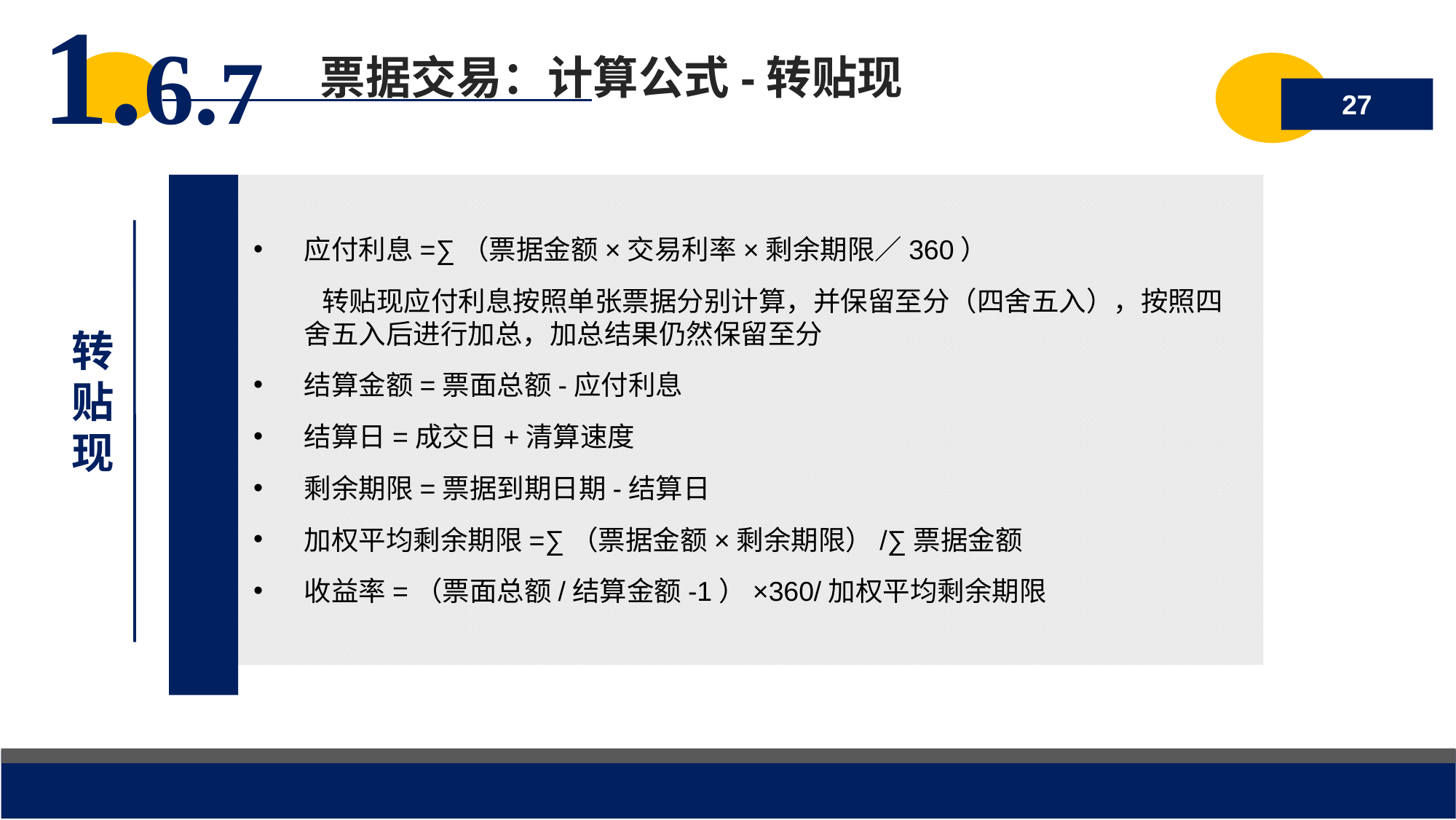

1.6.7
  票据交易：计算公式-转贴现

27

应付利息=∑（票据金额×交易利率×剩余期限／360）
          转贴现应付利息按照单张票据分别计算，并保留至分（四舍五入），按照四舍五入后进行加总，加总结果仍然保留至分
结算金额=票面总额-应付利息
结算日=成交日+清算速度
剩余期限=票据到期日期-结算日
加权平均剩余期限=∑（票据金额×剩余期限）/∑票据金额
收益率=（票面总额/结算金额-1）×360/加权平均剩余期限
转贴现

2018/7/19